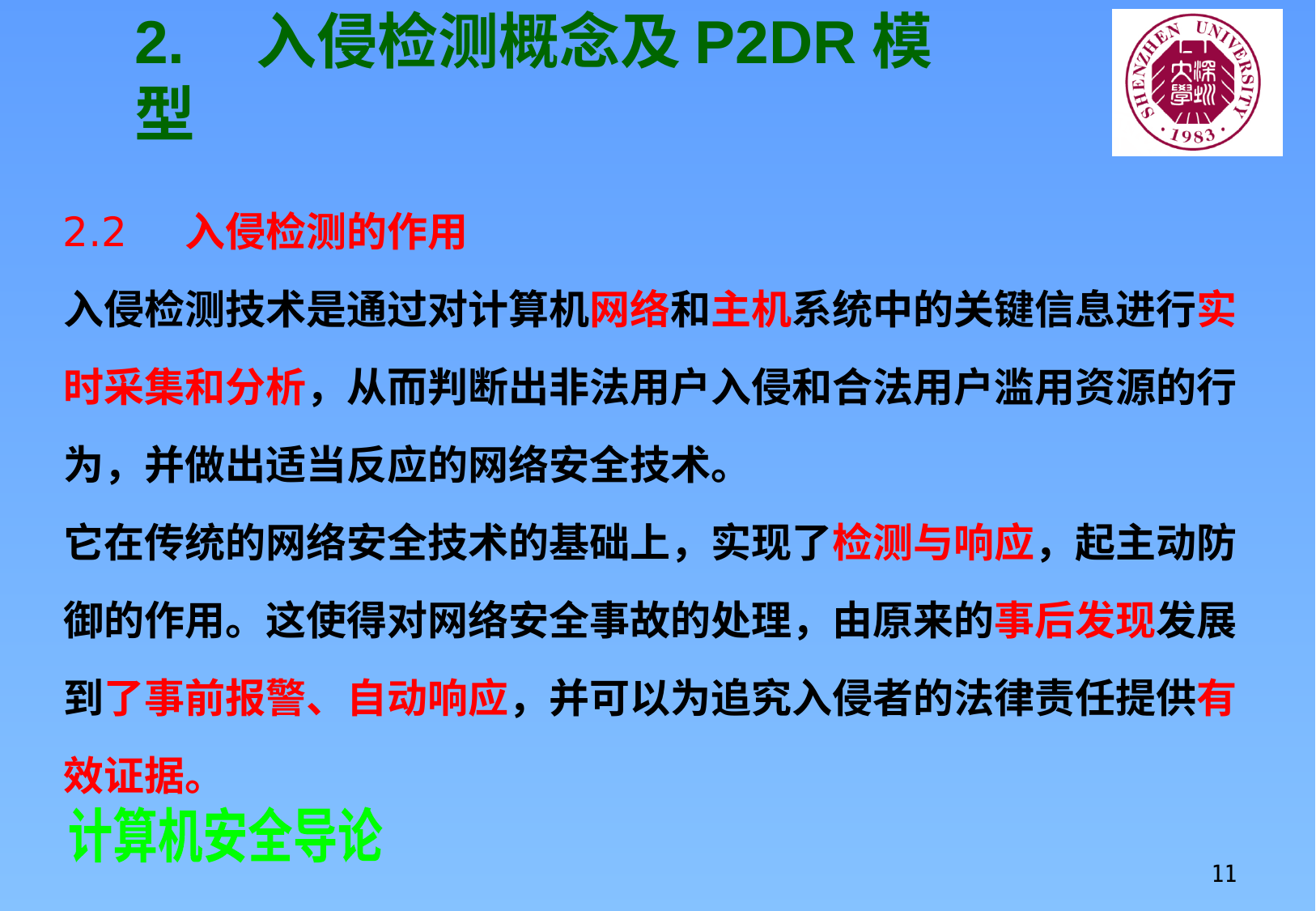

# 2.	入侵检测概念及P2DR模型
2.2	入侵检测的作用
入侵检测技术是通过对计算机网络和主机系统中的关键信息进行实时采集和分析，从而判断出非法用户入侵和合法用户滥用资源的行为，并做出适当反应的网络安全技术。
它在传统的网络安全技术的基础上，实现了检测与响应，起主动防御的作用。这使得对网络安全事故的处理，由原来的事后发现发展到了事前报警、自动响应，并可以为追究入侵者的法律责任提供有效证据。
11